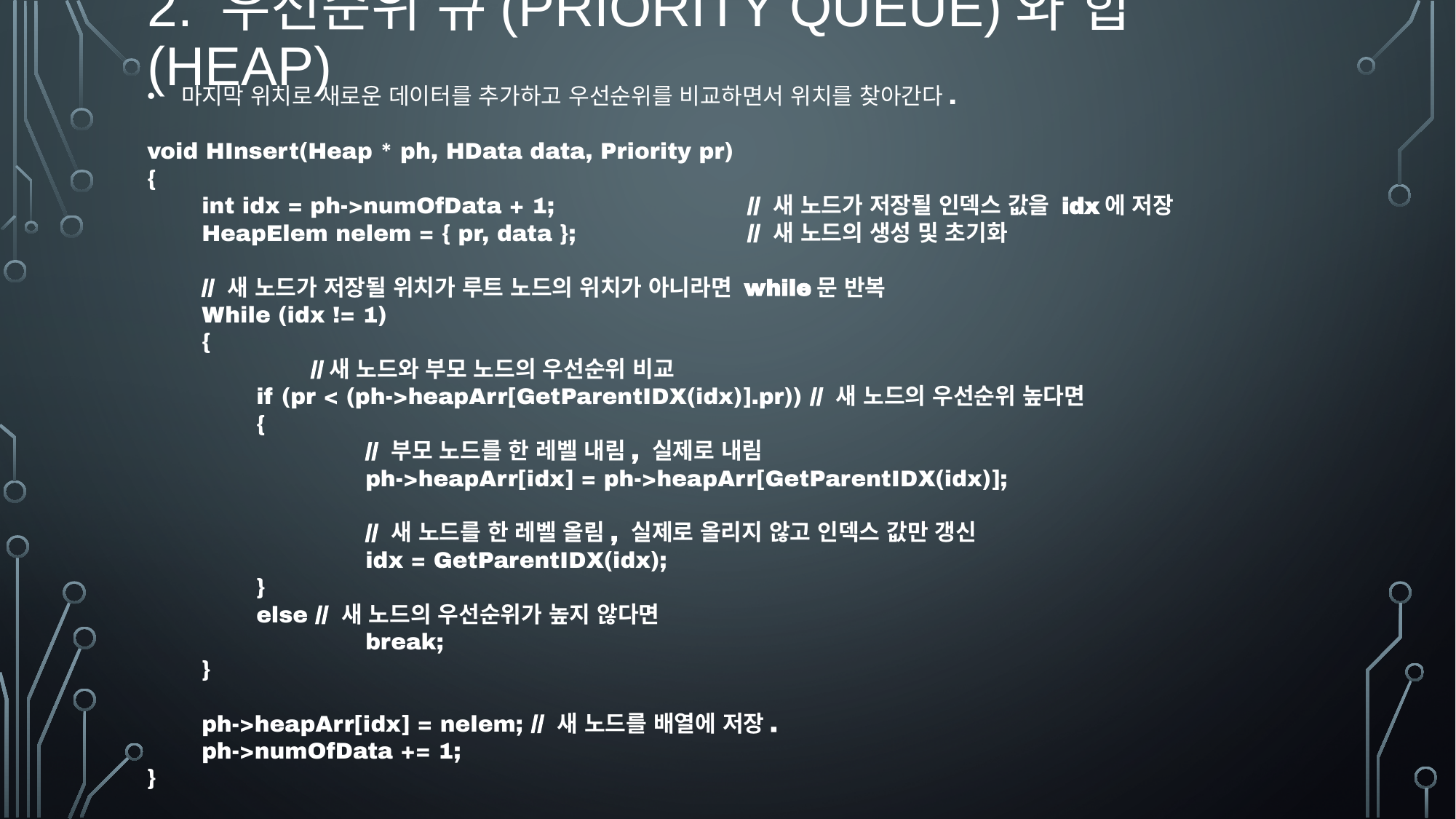

# 2. 우선순위 큐(priority queue)와 힙(heap)
마지막 위치로 새로운 데이터를 추가하고 우선순위를 비교하면서 위치를 찾아간다.

void HInsert(Heap * ph, HData data, Priority pr)
{
int idx = ph->numOfData + 1;		// 새 노드가 저장될 인덱스 값을 idx에 저장
HeapElem nelem = { pr, data };		// 새 노드의 생성 및 초기화

// 새 노드가 저장될 위치가 루트 노드의 위치가 아니라면 while문 반복
While (idx != 1)
{
	//새 노드와 부모 노드의 우선순위 비교
if (pr < (ph->heapArr[GetParentIDX(idx)].pr)) // 새 노드의 우선순위 높다면
{
	// 부모 노드를 한 레벨 내림, 실제로 내림
	ph->heapArr[idx] = ph->heapArr[GetParentIDX(idx)];

	// 새 노드를 한 레벨 올림, 실제로 올리지 않고 인덱스 값만 갱신
	idx = GetParentIDX(idx);
}
else // 새 노드의 우선순위가 높지 않다면
	break;
}

ph->heapArr[idx] = nelem; // 새 노드를 배열에 저장.
ph->numOfData += 1;
}